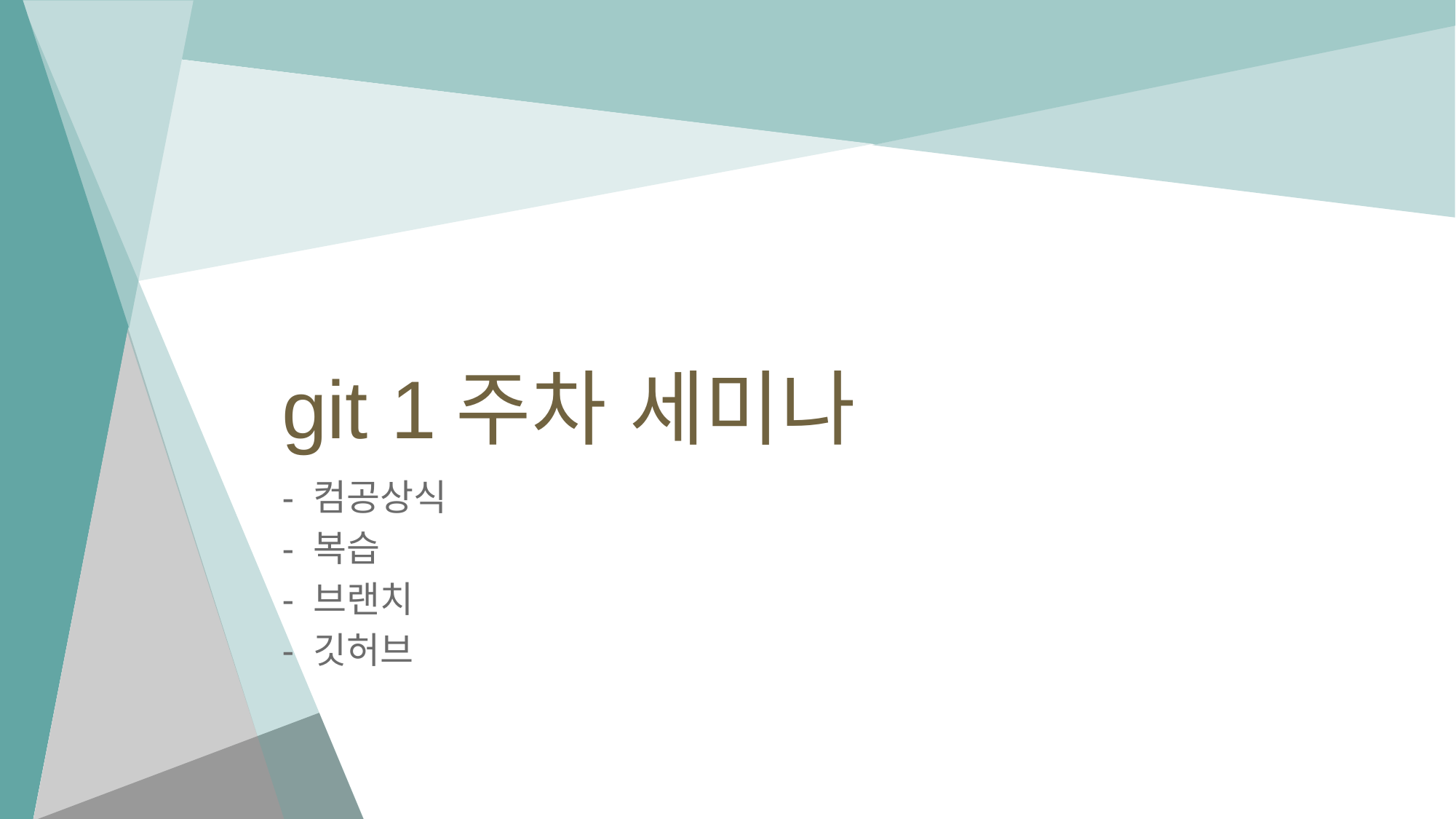

# git 1주차 세미나
- 컴공상식
- 복습
- 브랜치
- 깃허브